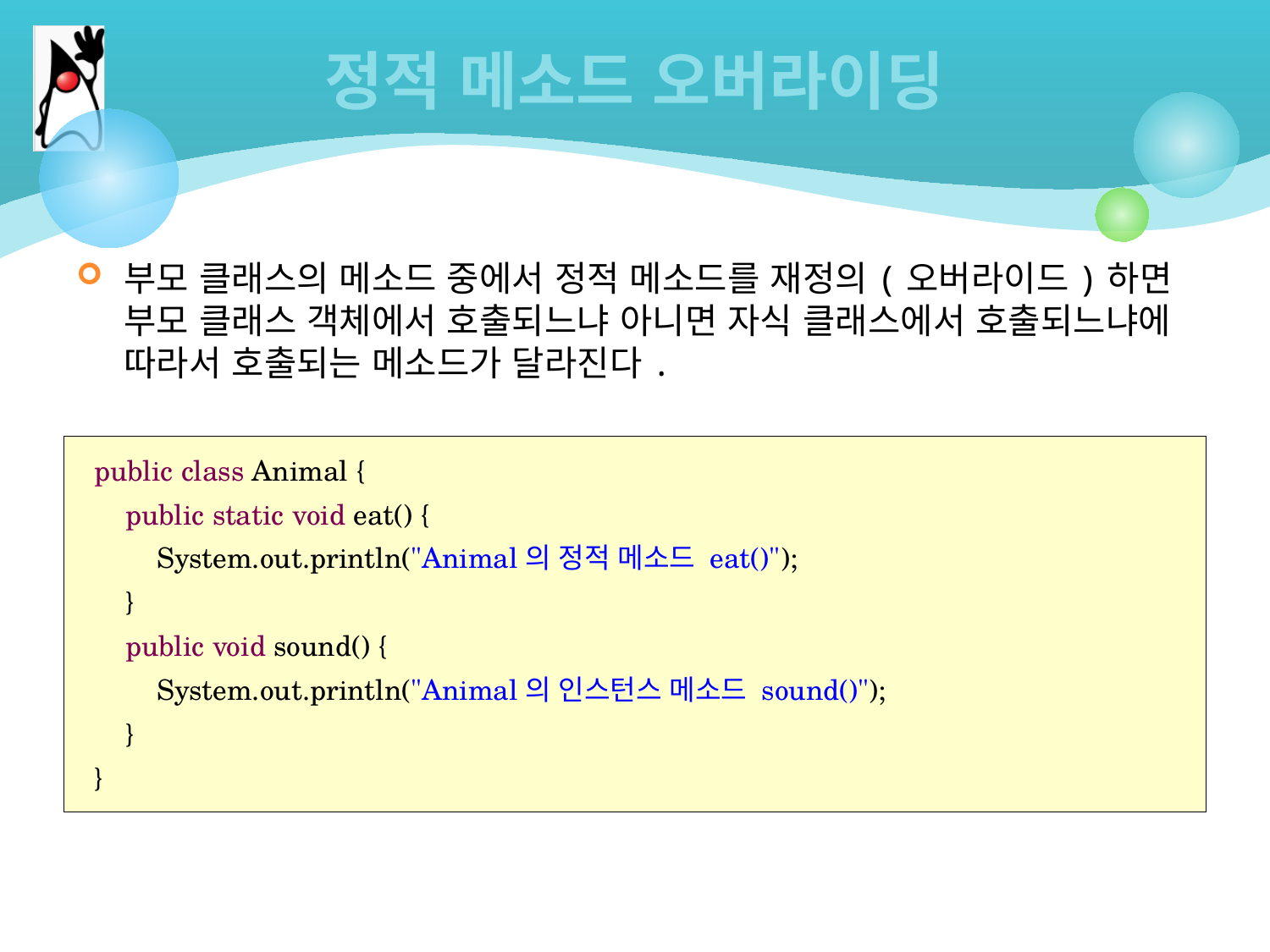

# 정적 메소드 오버라이딩
부모 클래스의 메소드 중에서 정적 메소드를 재정의(오버라이드)하면 부모 클래스 객체에서 호출되느냐 아니면 자식 클래스에서 호출되느냐에 따라서 호출되는 메소드가 달라진다.
public class Animal {
    public static void eat() {
        System.out.println("Animal의 정적 메소드 eat()");
    }
    public void sound() {
        System.out.println("Animal의 인스턴스 메소드 sound()");
    }
}